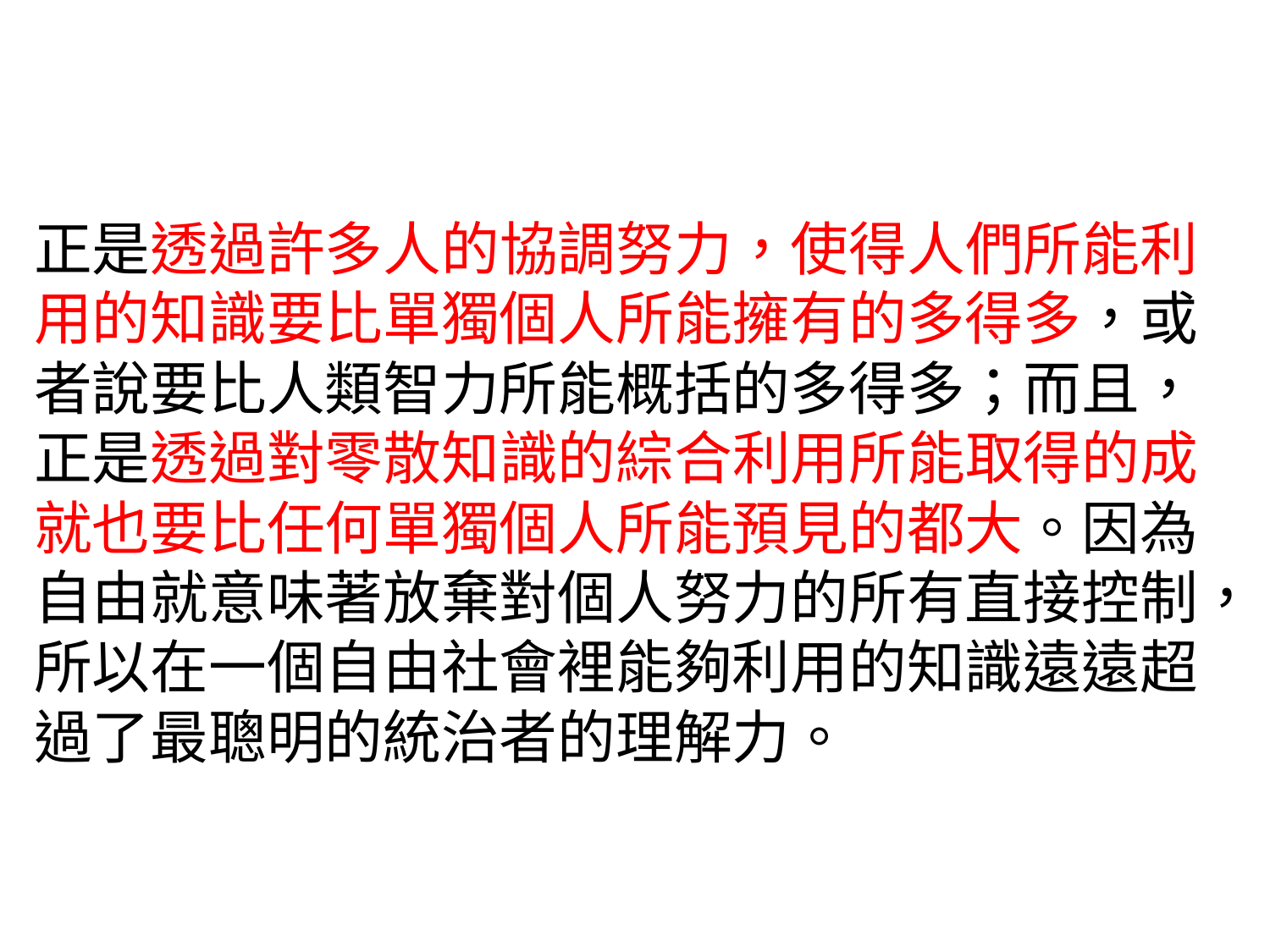

正是透過許多人的協調努力，使得人們所能利用的知識要比單獨個人所能擁有的多得多，或者說要比人類智力所能概括的多得多；而且，正是透過對零散知識的綜合利用所能取得的成就也要比任何單獨個人所能預見的都大。因為自由就意味著放棄對個人努力的所有直接控制，所以在一個自由社會裡能夠利用的知識遠遠超過了最聰明的統治者的理解力。